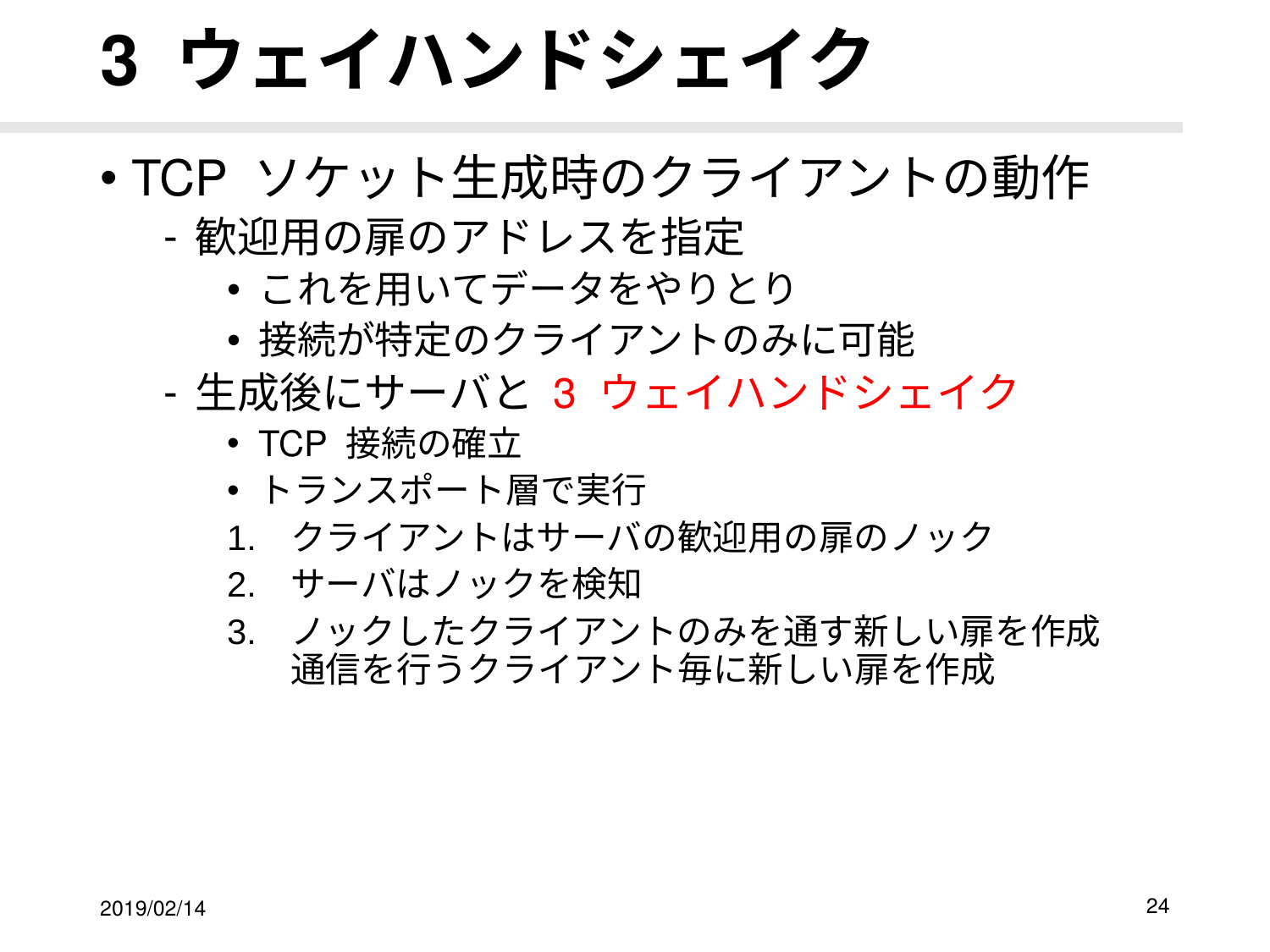

# 3 ウェイハンドシェイク
TCP ソケット生成時のクライアントの動作
歓迎用の扉のアドレスを指定
これを用いてデータをやりとり
接続が特定のクライアントのみに可能
生成後にサーバと 3 ウェイハンドシェイク
TCP 接続の確立
トランスポート層で実行
クライアントはサーバの歓迎用の扉のノック
サーバはノックを検知
ノックしたクライアントのみを通す新しい扉を作成
通信を行うクライアント毎に新しい扉を作成
2019/02/14
24